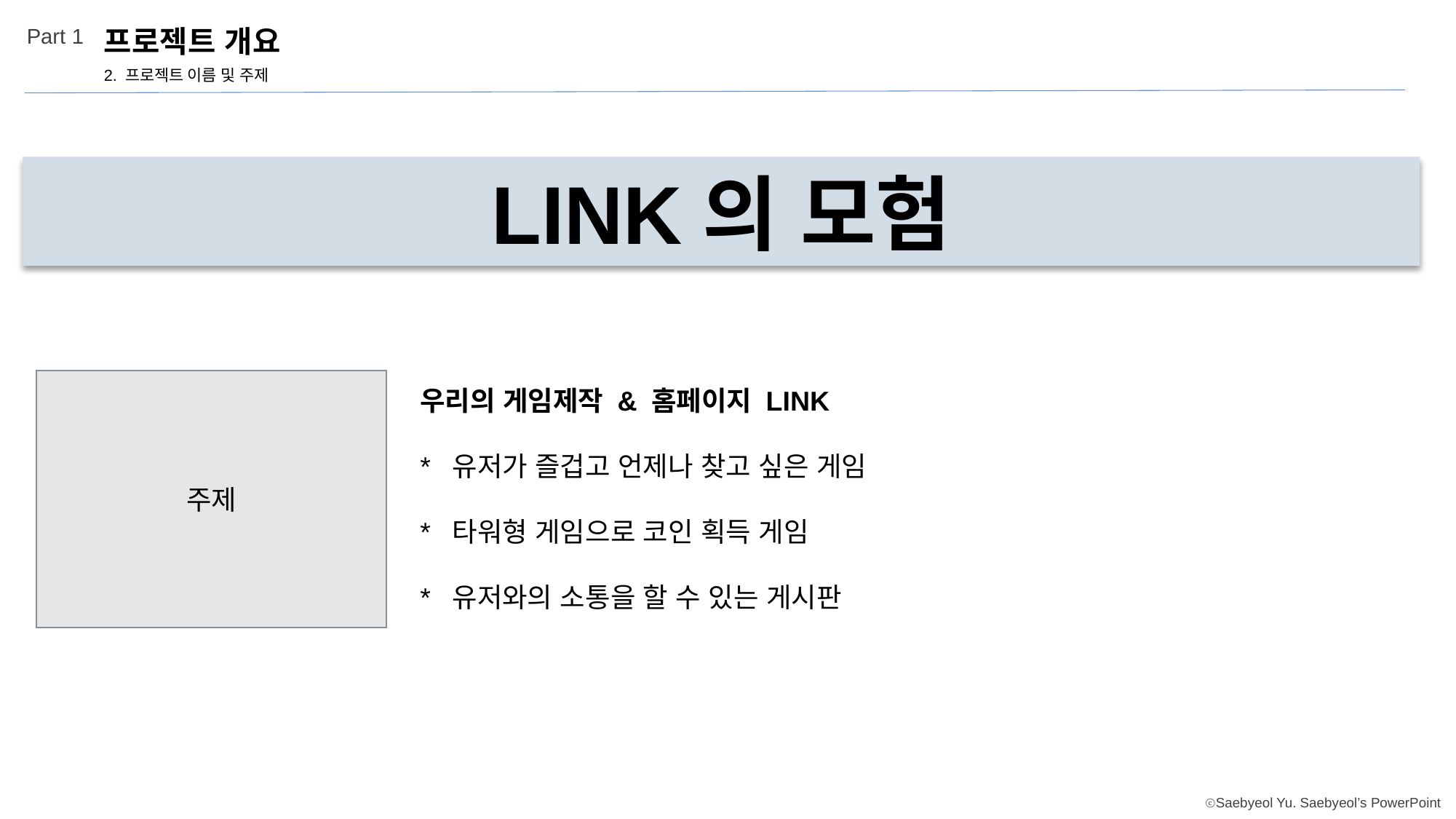

Part 1
프로젝트 개요
2. 프로젝트 이름 및 주제
LINK의 모험
주제
우리의 게임제작 & 홈페이지 LINK

*  유저가 즐겁고 언제나 찾고 싶은 게임

*  타워형 게임으로 코인 획득 게임

*  유저와의 소통을 할 수 있는 게시판